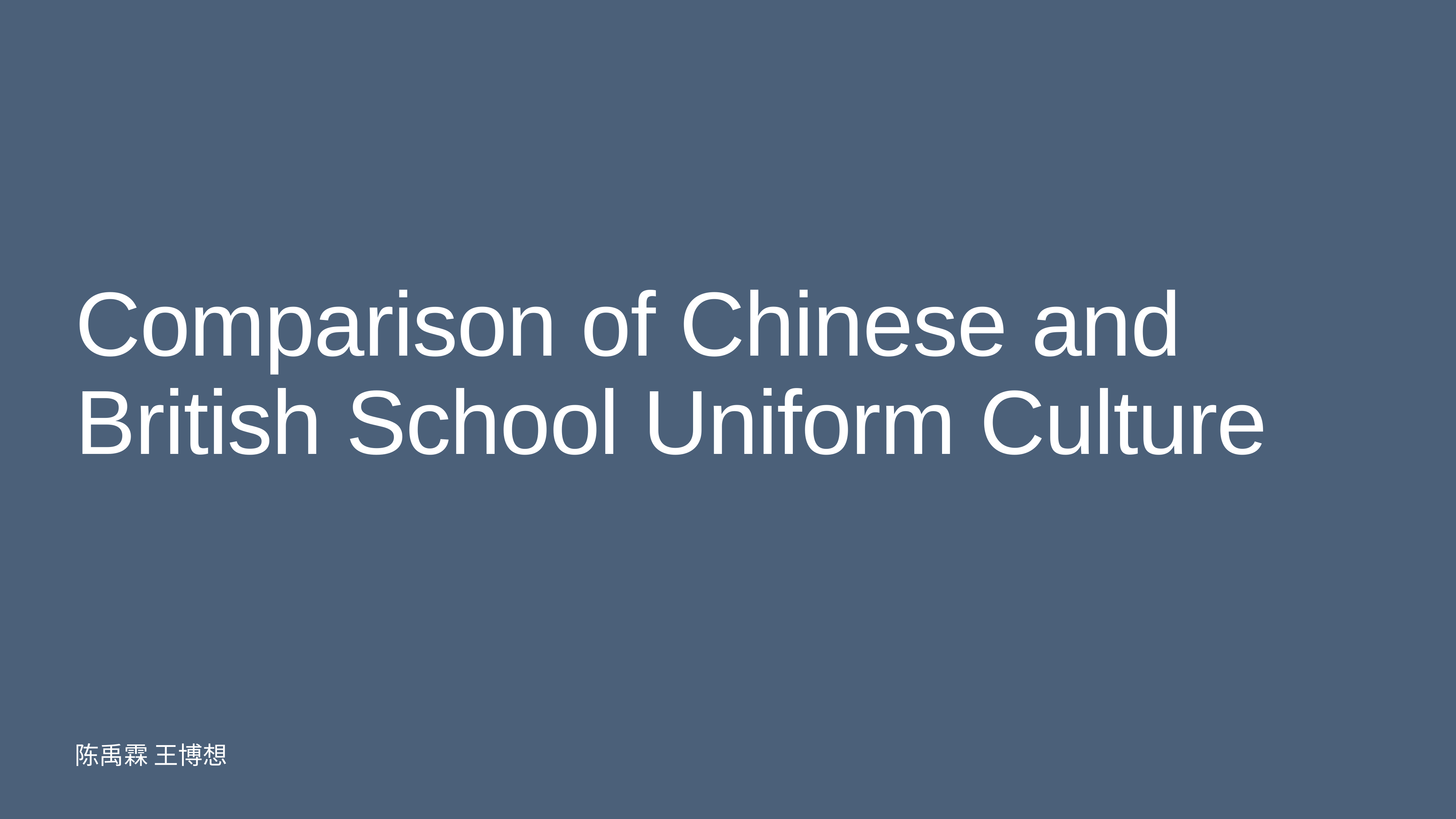

# Comparison of Chinese and British School Uniform Culture
陈禹霖 王博想